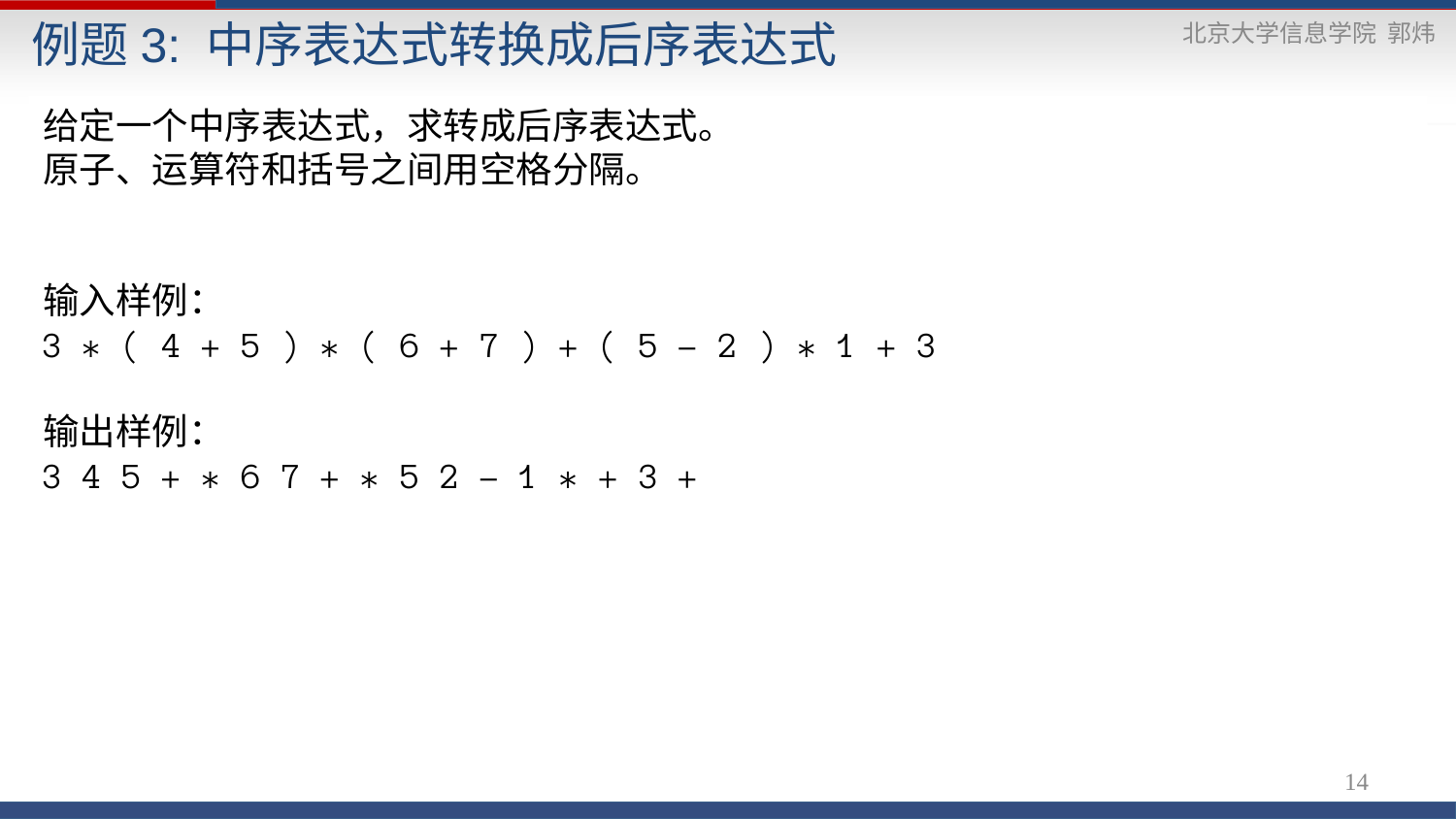

例题3: 中序表达式转换成后序表达式
给定一个中序表达式，求转成后序表达式。
原子、运算符和括号之间用空格分隔。

输入样例：
3 * ( 4 + 5 ) * ( 6 + 7 ) + ( 5 - 2 ) * 1 + 3

输出样例：
3 4 5 + * 6 7 + * 5 2 - 1 * + 3 +

14